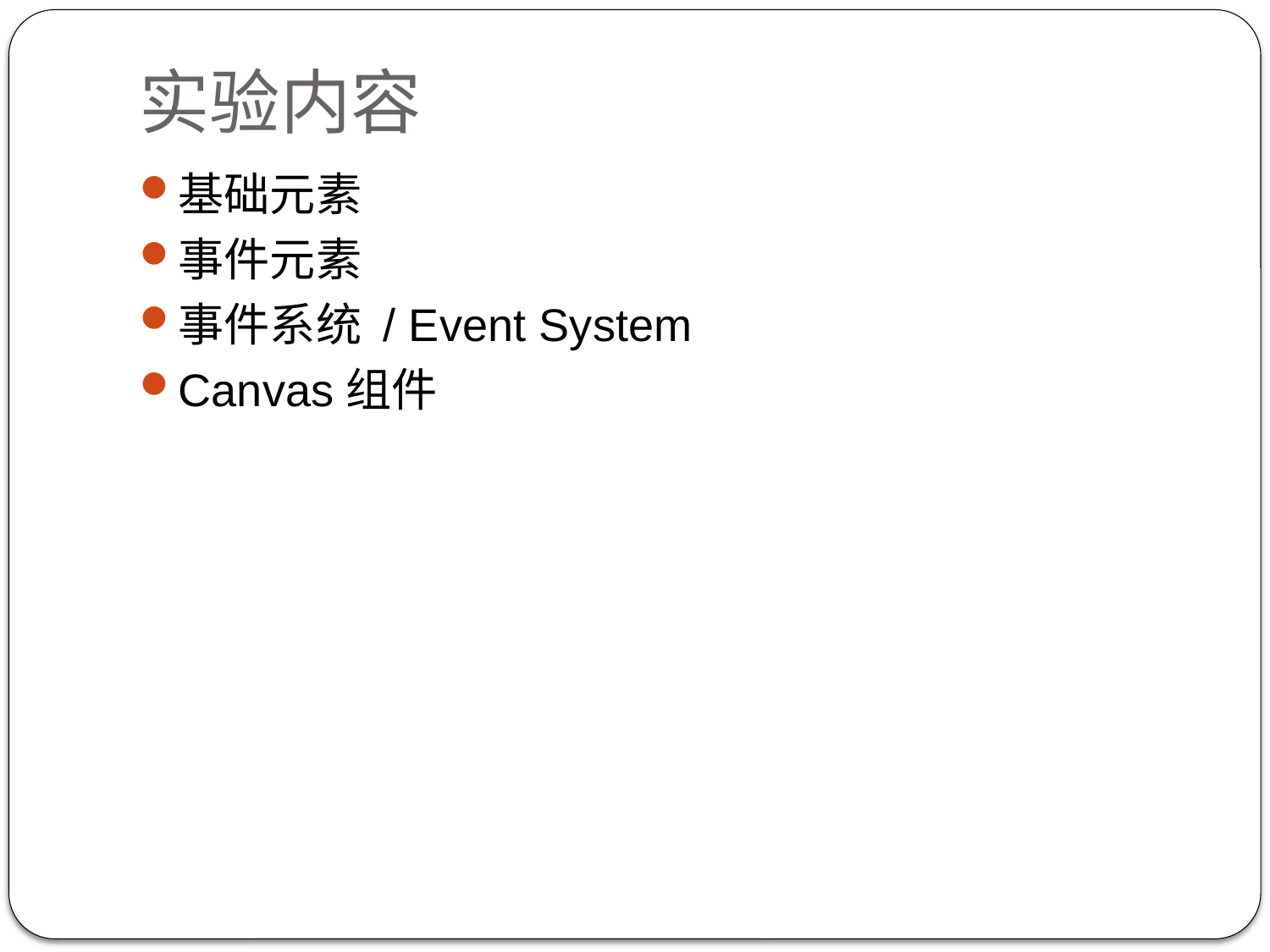

# 实验内容
基础元素
事件元素
事件系统 / Event System
Canvas组件